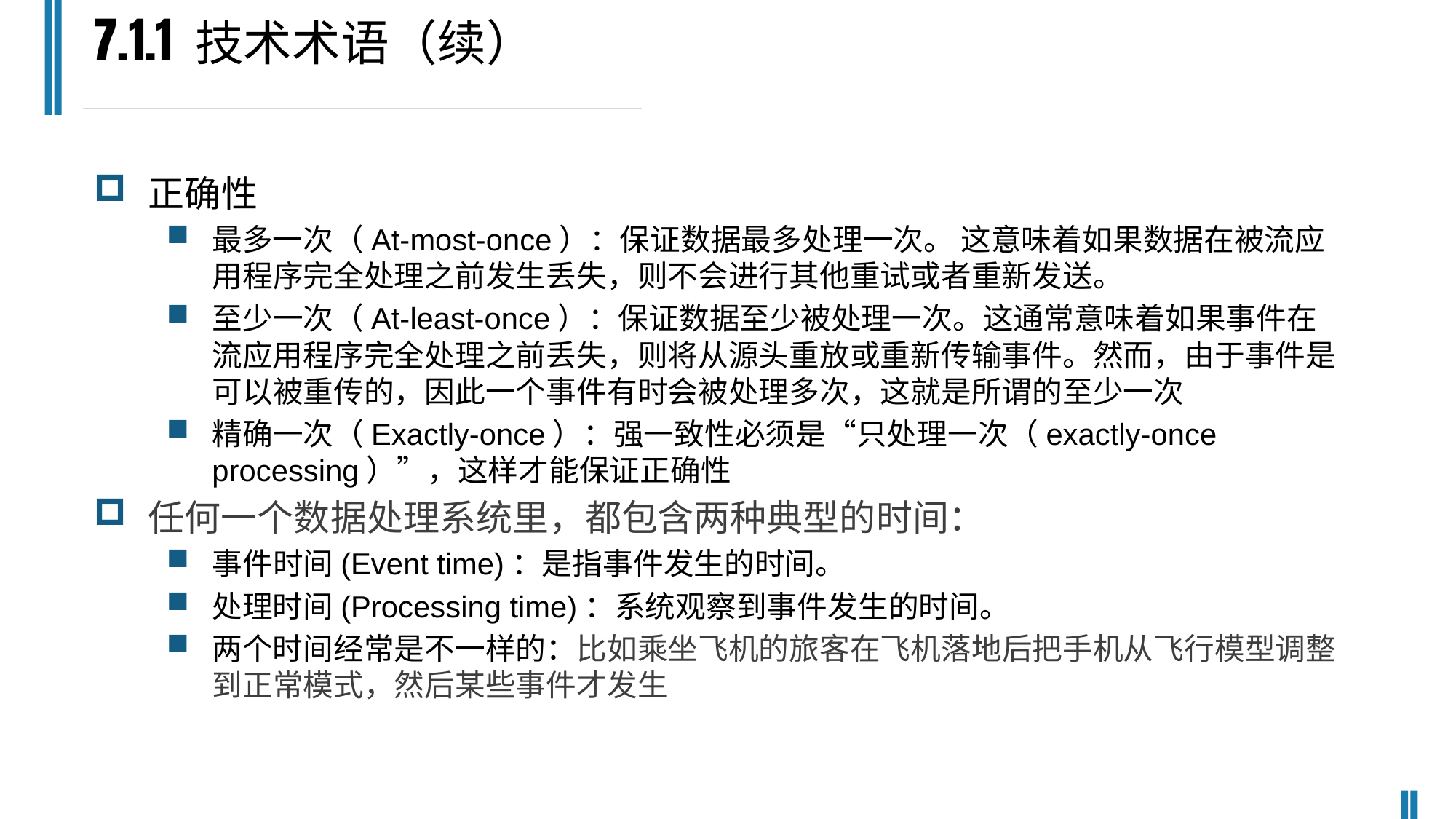

7.1.1 技术术语（续）

正确性
最多一次（At-most-once）：保证数据最多处理一次。 这意味着如果数据在被流应用程序完全处理之前发生丢失，则不会进行其他重试或者重新发送。
至少一次（At-least-once）：保证数据至少被处理一次。这通常意味着如果事件在流应用程序完全处理之前丢失，则将从源头重放或重新传输事件。然而，由于事件是可以被重传的，因此一个事件有时会被处理多次，这就是所谓的至少一次
精确一次（Exactly-once）：强一致性必须是“只处理一次（exactly-once processing）”，这样才能保证正确性
任何一个数据处理系统里，都包含两种典型的时间：
事件时间(Event time)：是指事件发生的时间。
处理时间(Processing time)：系统观察到事件发生的时间。
两个时间经常是不一样的：比如乘坐飞机的旅客在飞机落地后把手机从飞行模型调整到正常模式，然后某些事件才发生